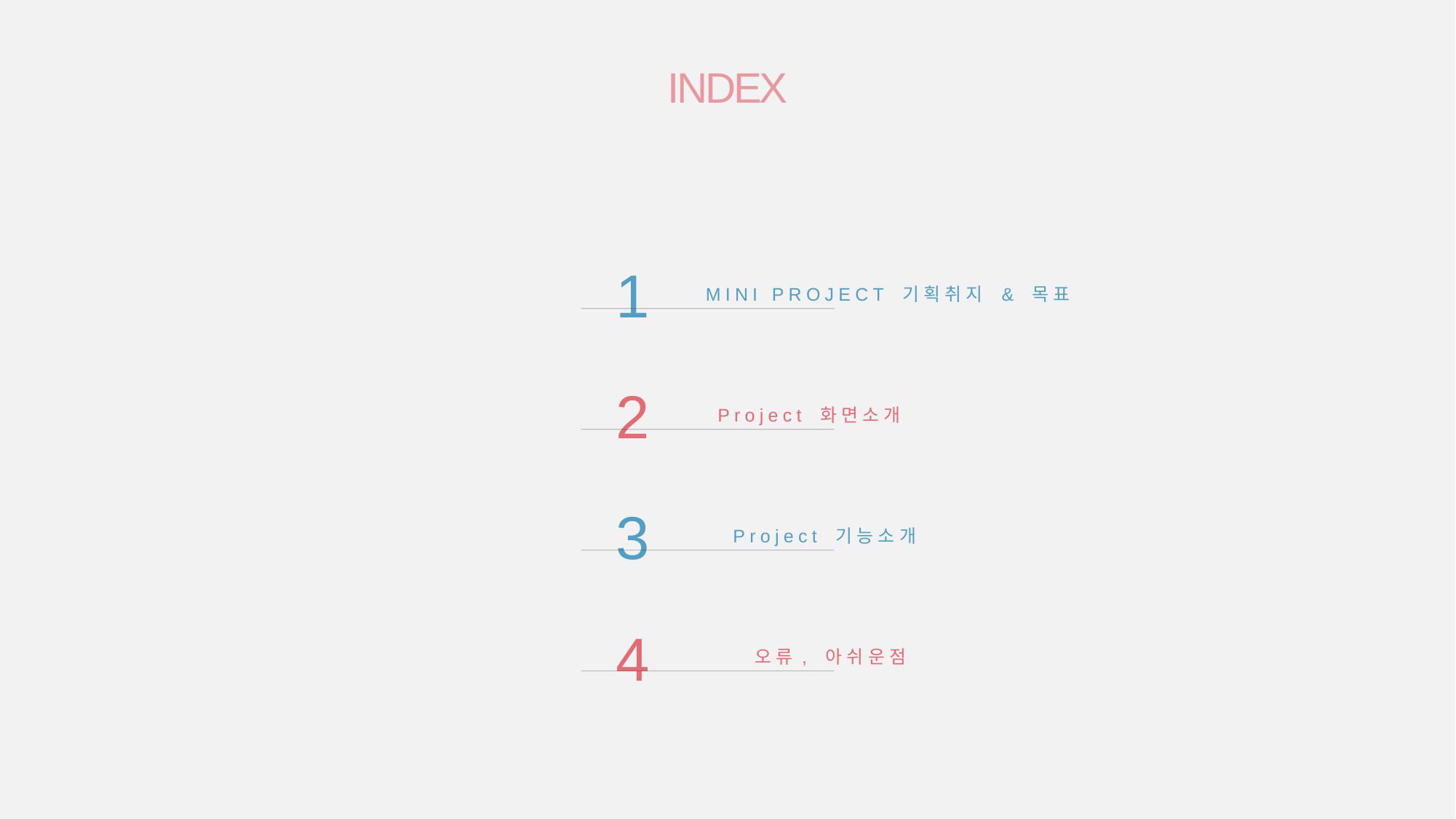

INDEX
1
MINI PROJECT 기획취지 & 목표
2
Project 화면소개
3
Project 기능소개
4
오류, 아쉬운점